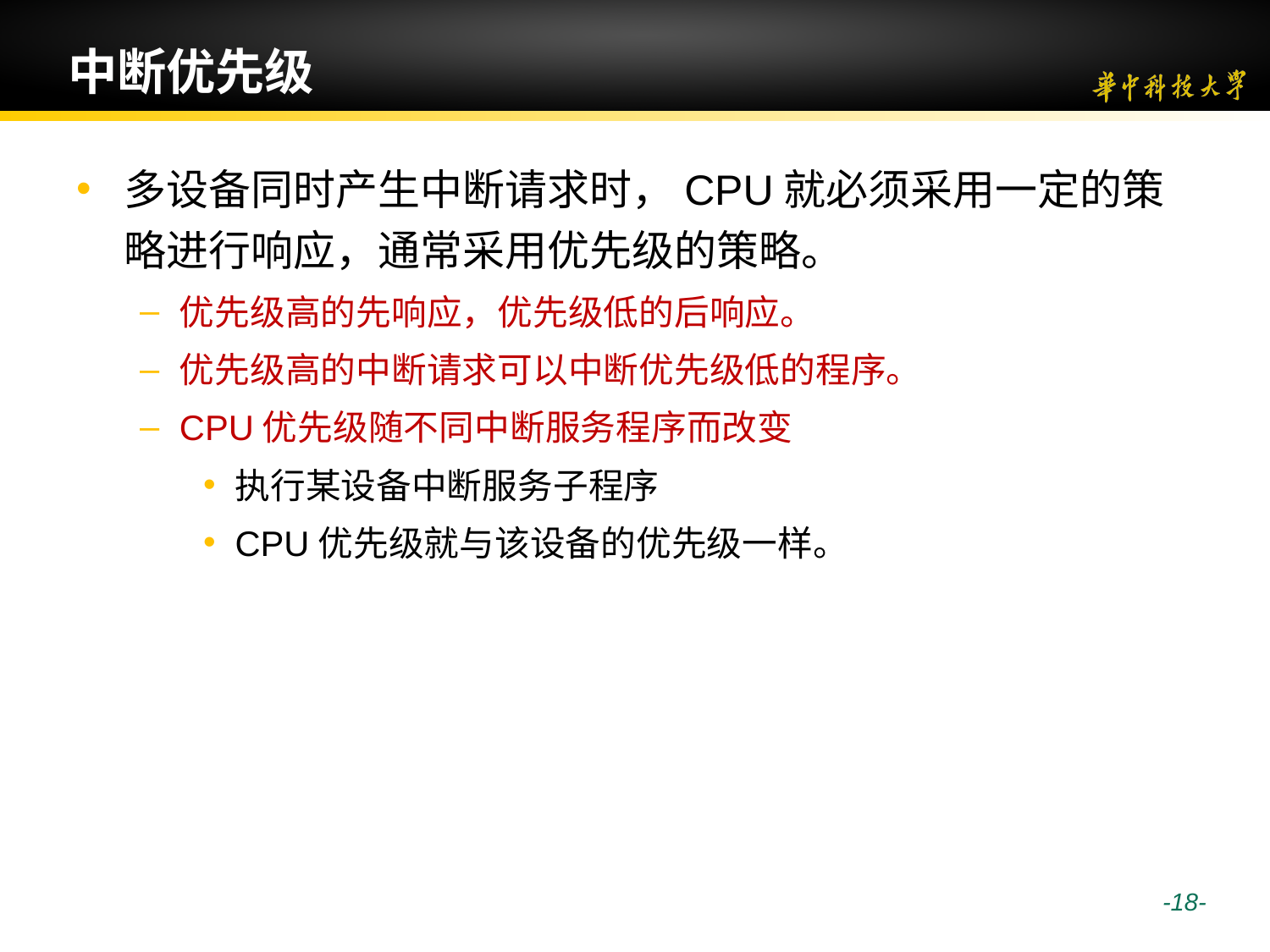

# 中断优先级
多设备同时产生中断请求时，CPU就必须采用一定的策略进行响应，通常采用优先级的策略。
优先级高的先响应，优先级低的后响应。
优先级高的中断请求可以中断优先级低的程序。
CPU优先级随不同中断服务程序而改变
执行某设备中断服务子程序
CPU优先级就与该设备的优先级一样。

 -18-